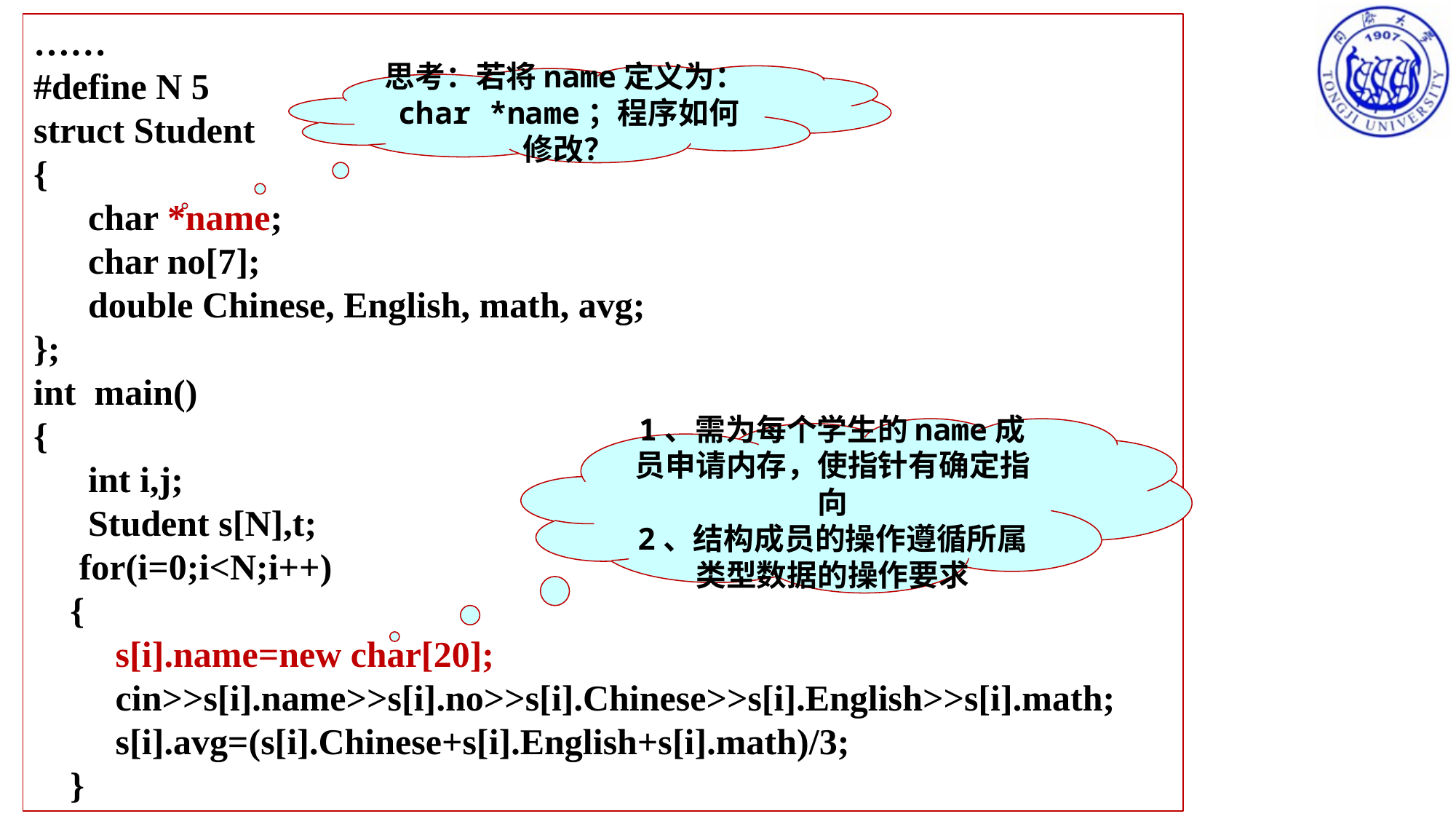

……
#define N 5
struct Student
{
      char *name;
      char no[7];
      double Chinese, English, math, avg;
};
int  main()
{
      int i,j;
      Student s[N],t;
     for(i=0;i<N;i++)
    {
         s[i].name=new char[20];
         cin>>s[i].name>>s[i].no>>s[i].Chinese>>s[i].English>>s[i].math;
         s[i].avg=(s[i].Chinese+s[i].English+s[i].math)/3;
    }
思考：若将name定义为：char *name；程序如何修改？
1、需为每个学生的name成员申请内存，使指针有确定指向
2、结构成员的操作遵循所属类型数据的操作要求